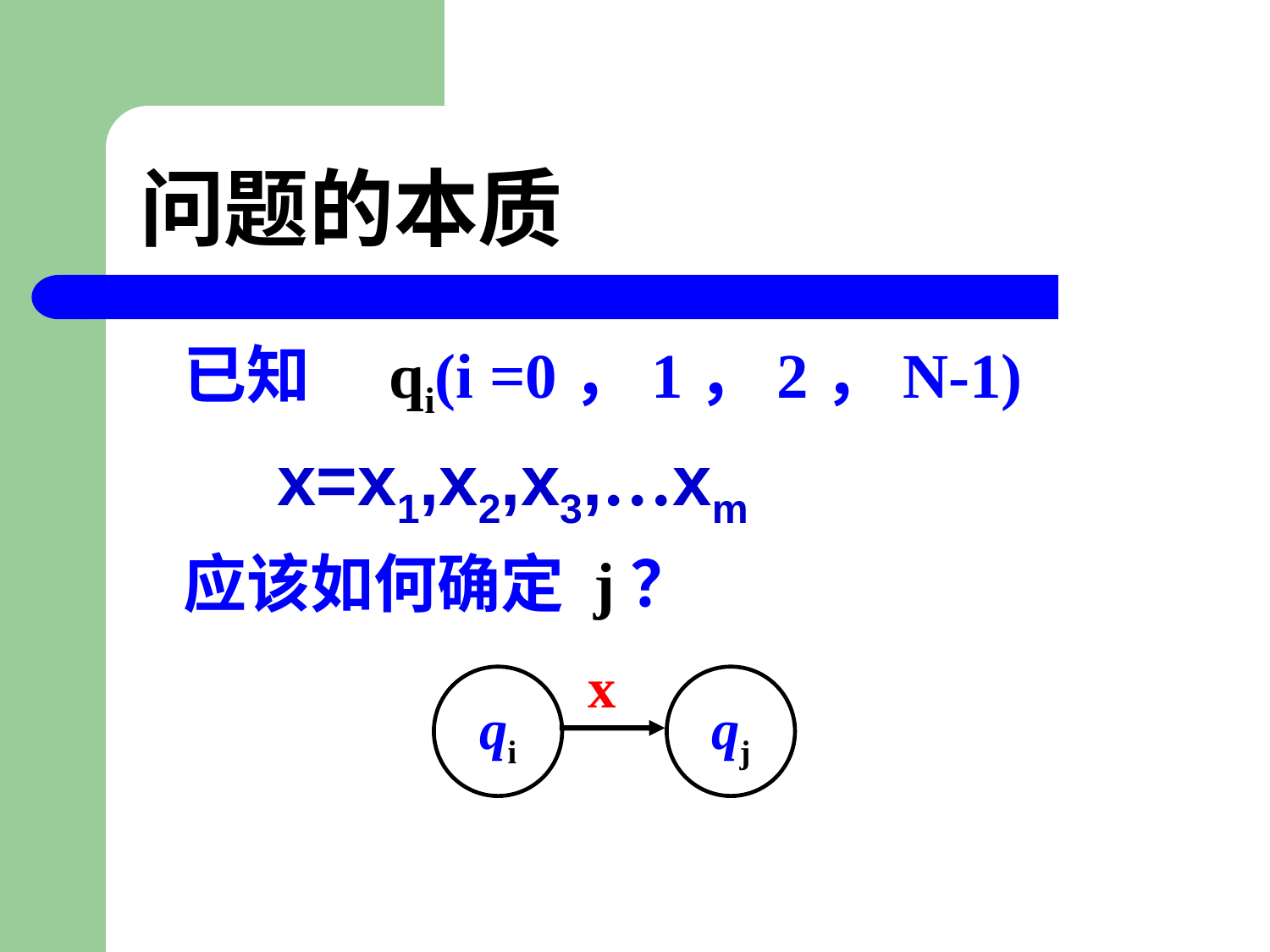

# 问题的本质
  已知　qi(i =0，1，2，N-1)
       x=x1,x2,x3,…xm
  应该如何确定 j？

x
qi
qj